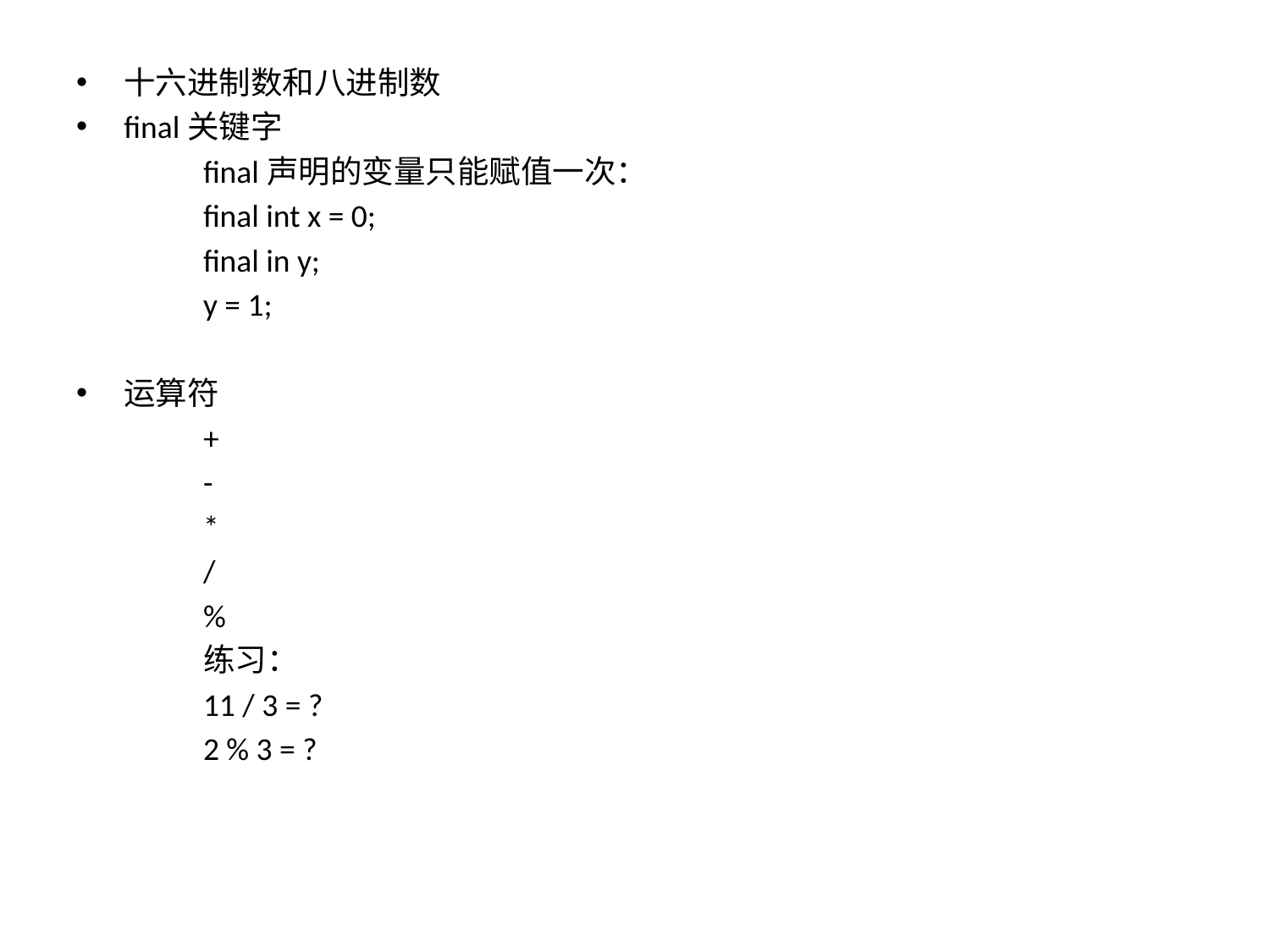

十六进制数和八进制数
final关键字
	final声明的变量只能赋值一次：
	final int x = 0;
	final in y;
	y = 1;

运算符
	+
	-
	*
	/
	%
	练习：
	11 / 3 = ?
	2 % 3 = ?